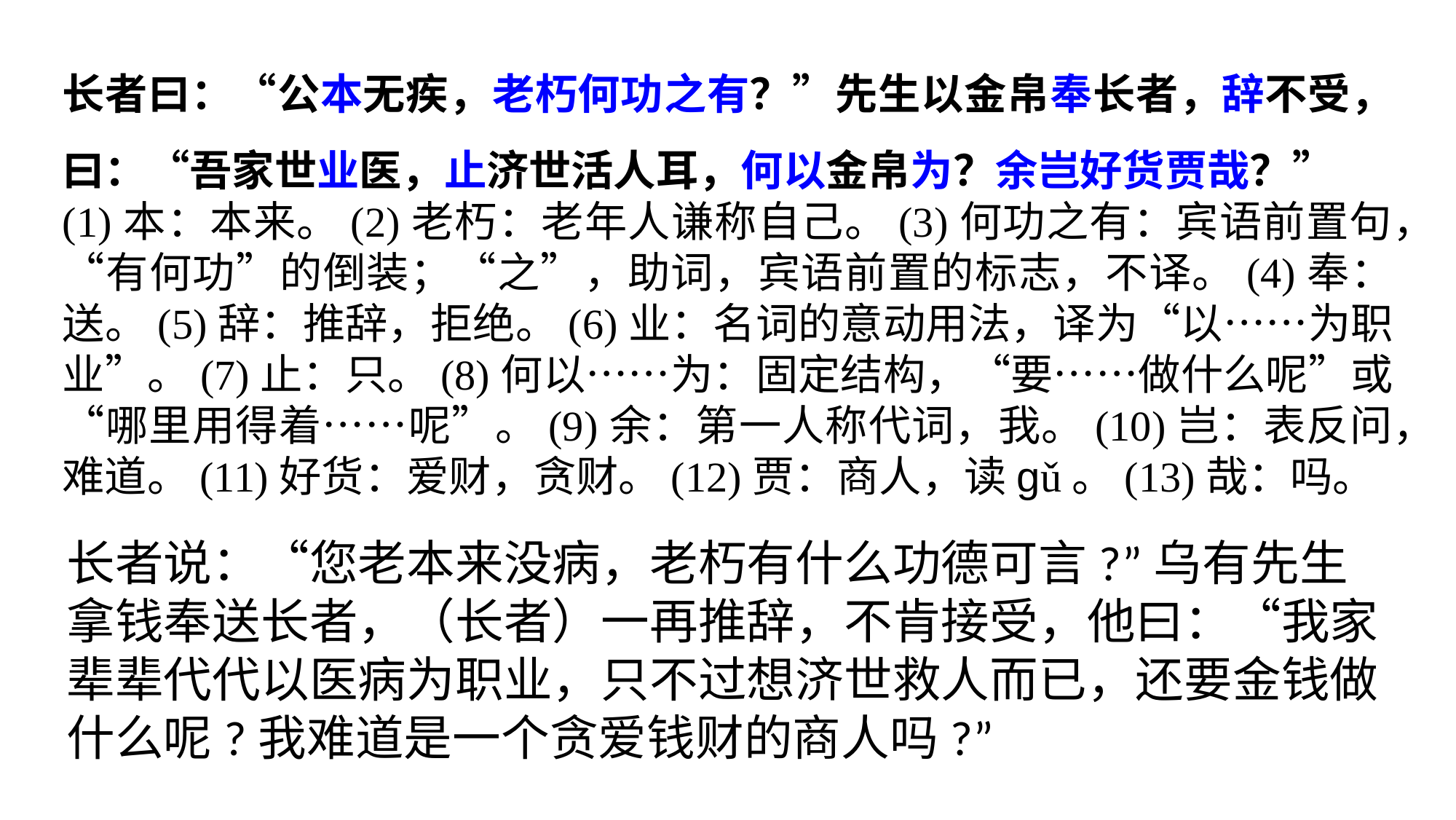

长者曰：“公本无疾，老朽何功之有？”先生以金帛奉长者，辞不受，曰：“吾家世业医，止济世活人耳，何以金帛为？余岂好货贾哉？”
(1)本：本来。(2)老朽：老年人谦称自己。(3)何功之有：宾语前置句，“有何功”的倒装；“之”，助词，宾语前置的标志，不译。(4)奉：送。(5)辞：推辞，拒绝。(6)业：名词的意动用法，译为“以……为职业”。(7)止：只。(8)何以……为：固定结构，“要……做什么呢”或“哪里用得着……呢”。(9)余：第一人称代词，我。(10)岂：表反问，难道。(11)好货：爱财，贪财。(12)贾：商人，读ɡǔ。(13)哉：吗。
长者说：“您老本来没病，老朽有什么功德可言?”乌有先生拿钱奉送长者，（长者）一再推辞，不肯接受，他曰：“我家辈辈代代以医病为职业，只不过想济世救人而已，还要金钱做什么呢?我难道是一个贪爱钱财的商人吗?”